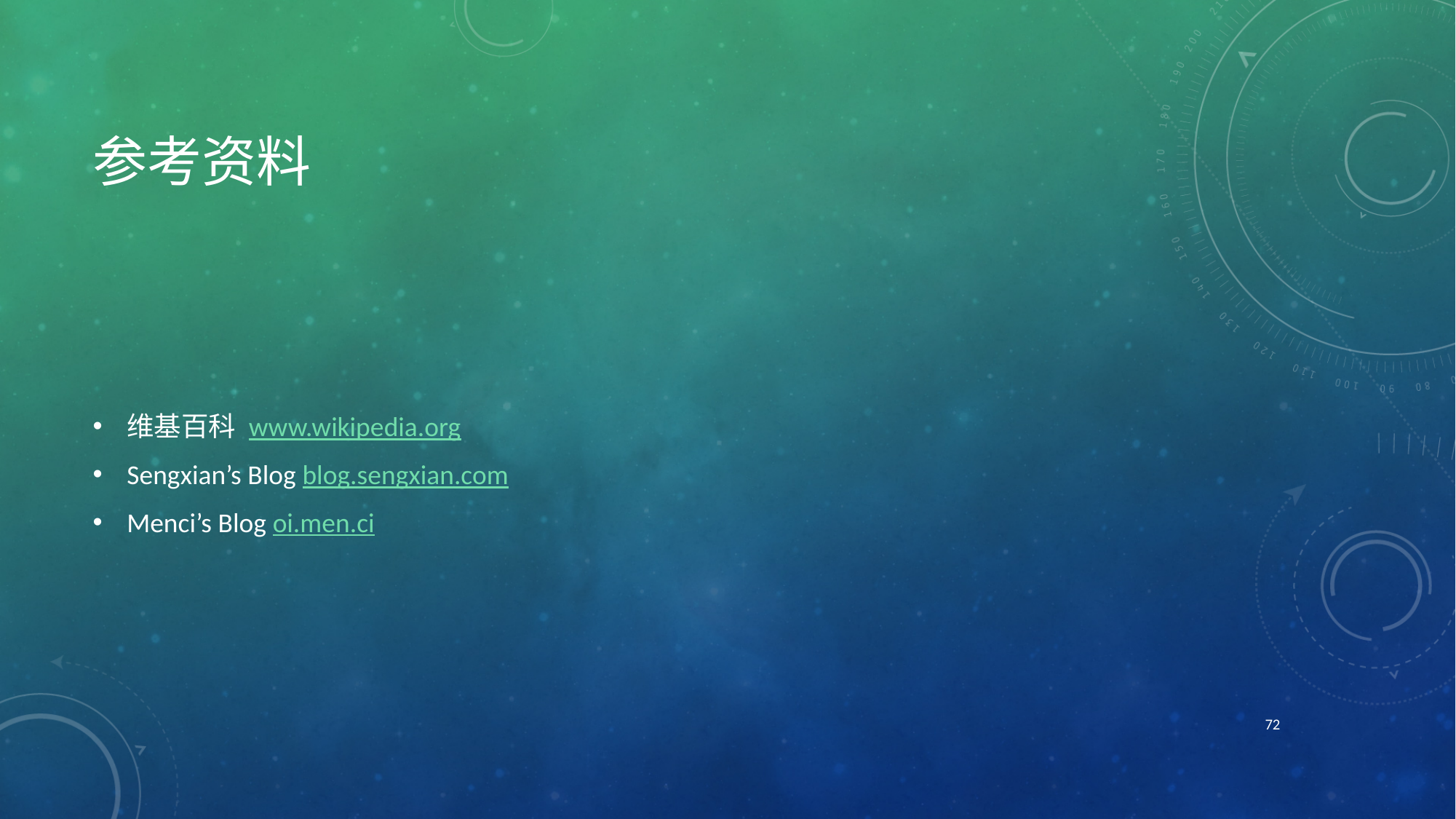

# 参考资料
维基百科 www.wikipedia.org
Sengxian’s Blog blog.sengxian.com
Menci’s Blog oi.men.ci
72